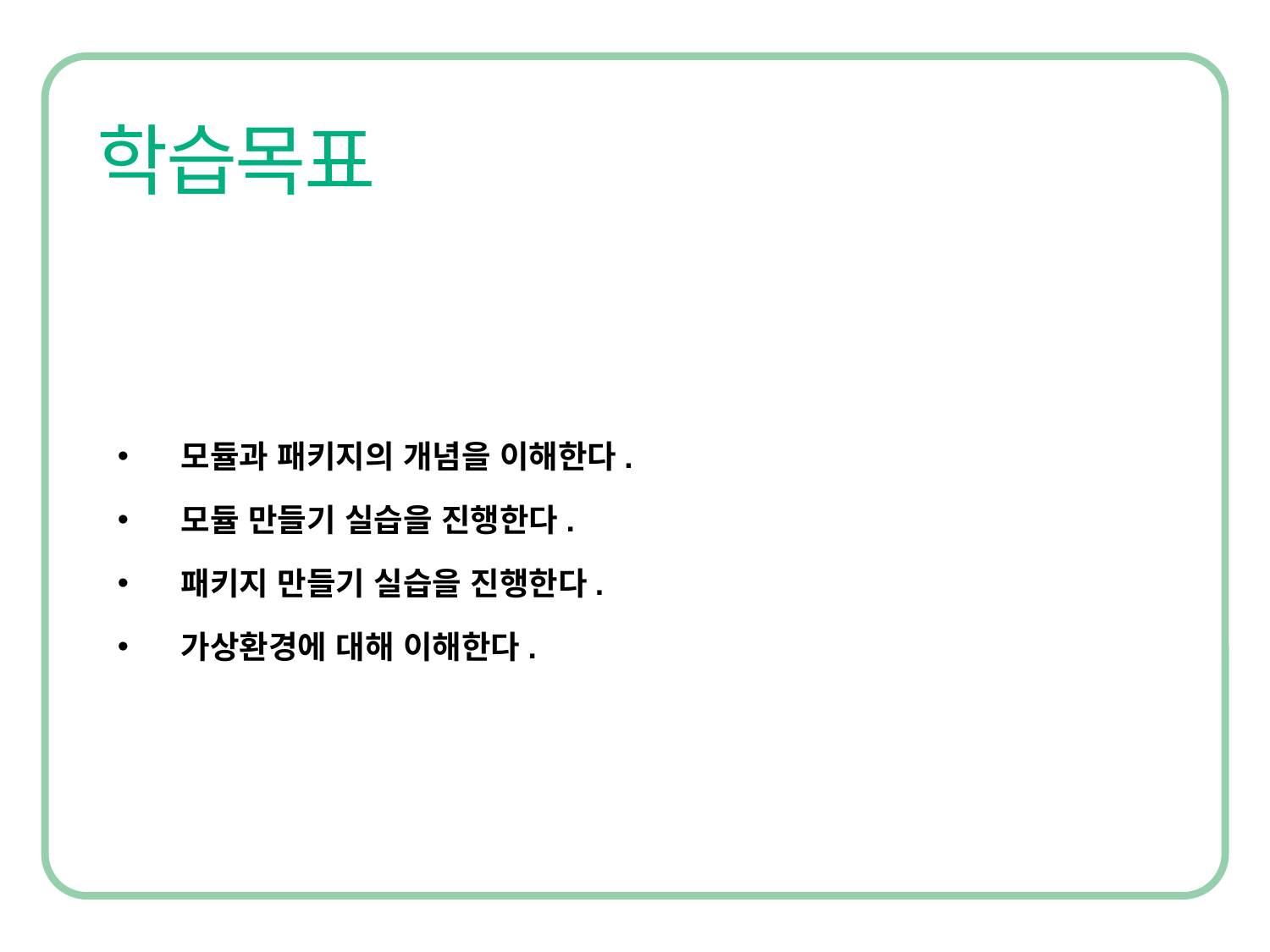

모듈과 패키지의 개념을 이해한다.
모듈 만들기 실습을 진행한다.
패키지 만들기 실습을 진행한다.
가상환경에 대해 이해한다.